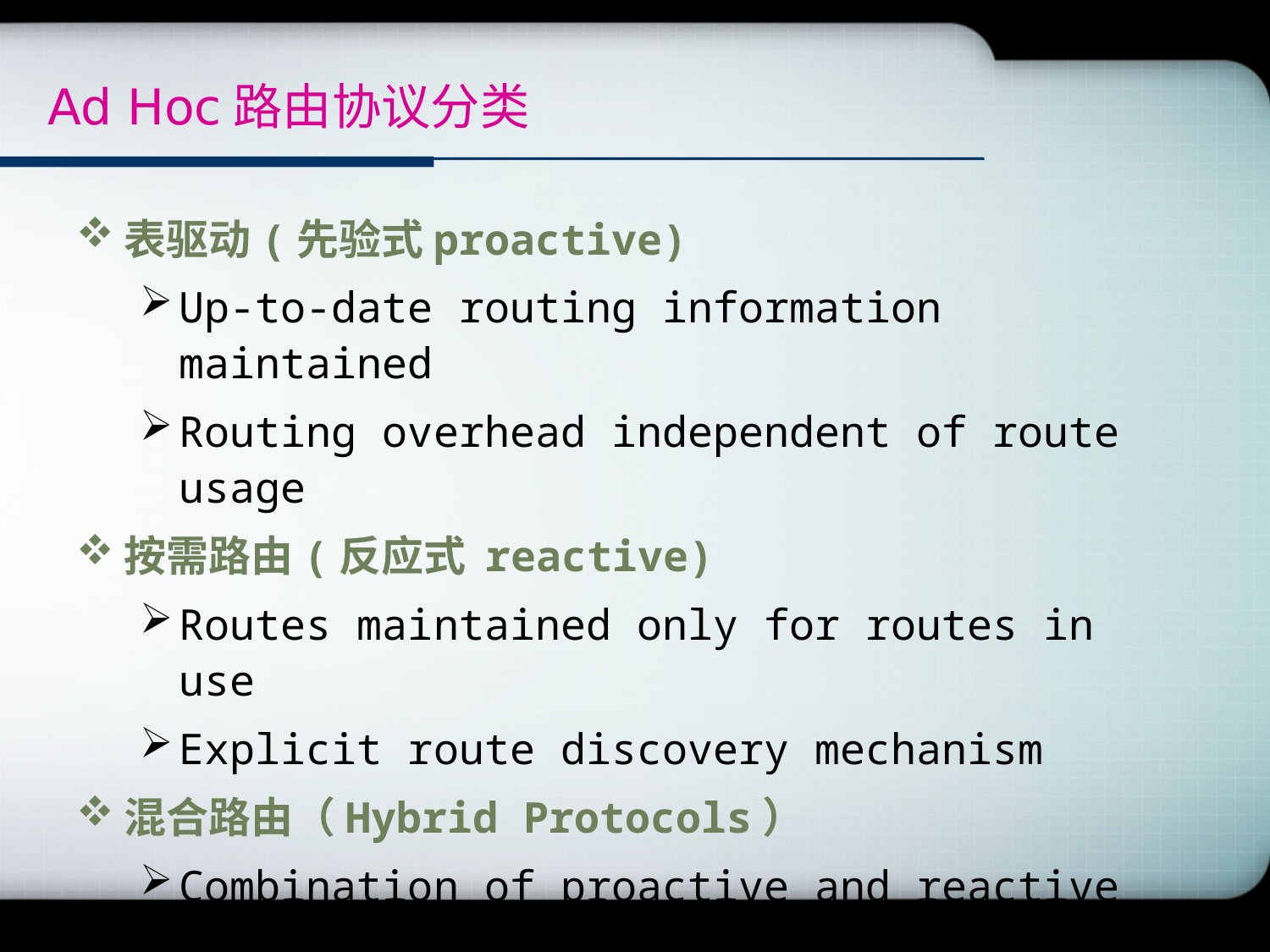

# Ad Hoc路由协议分类
表驱动(先验式proactive)
Up-to-date routing information maintained
Routing overhead independent of route usage
按需路由(反应式 reactive)
Routes maintained only for routes in use
Explicit route discovery mechanism
混合路由（Hybrid Protocols）
Combination of proactive and reactive